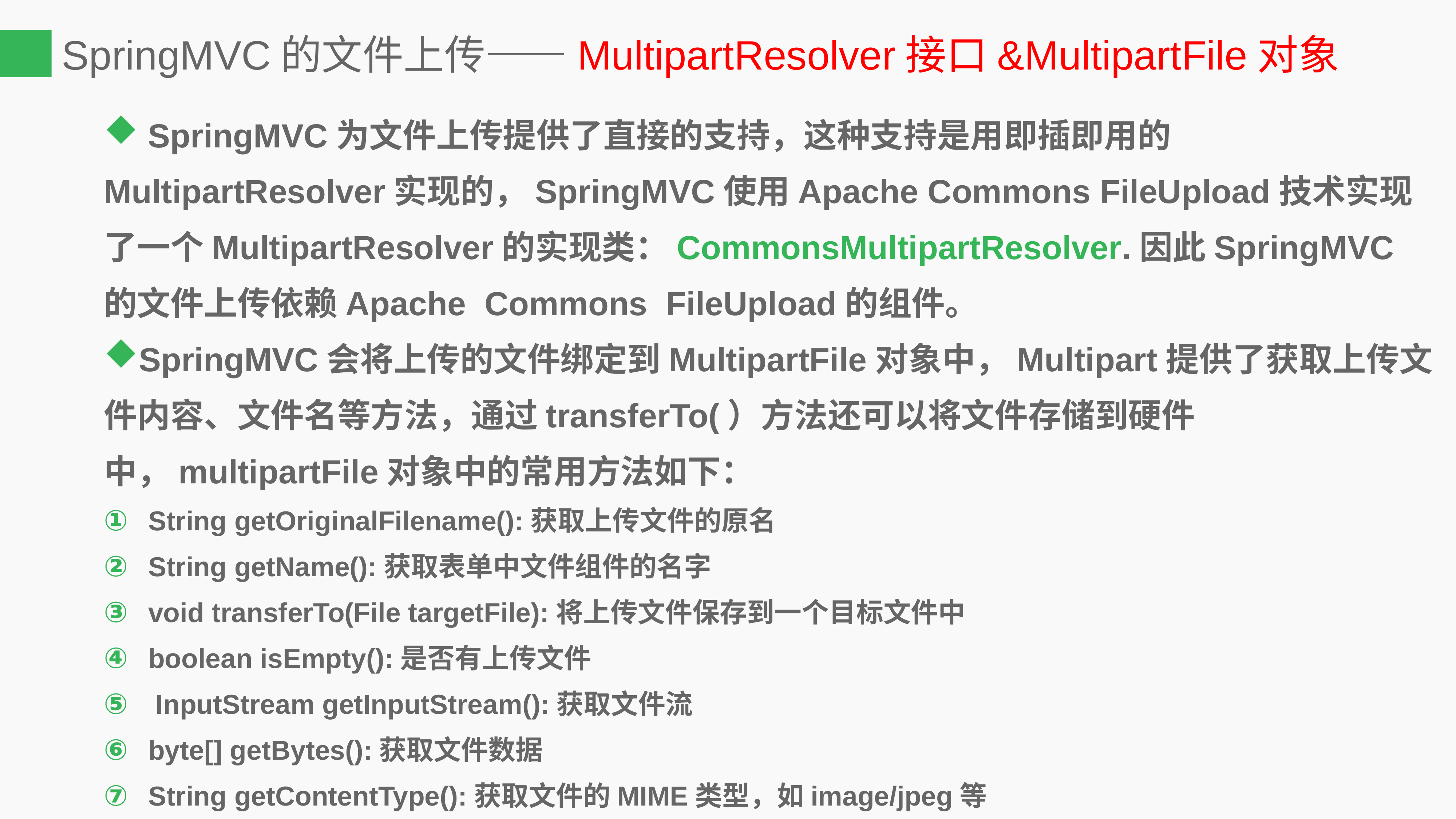

# SpringMVC的文件上传——MultipartResolver接口&MultipartFile对象
 SpringMVC为文件上传提供了直接的支持，这种支持是用即插即用的MultipartResolver实现的，SpringMVC使用Apache Commons FileUpload技术实现了一个MultipartResolver的实现类：CommonsMultipartResolver.因此SpringMVC的文件上传依赖Apache  Commons  FileUpload的组件。
SpringMVC会将上传的文件绑定到MultipartFile对象中，Multipart提供了获取上传文件内容、文件名等方法，通过transferTo(）方法还可以将文件存储到硬件中，multipartFile对象中的常用方法如下：
String getOriginalFilename():获取上传文件的原名
String getName():获取表单中文件组件的名字
void transferTo(File targetFile):将上传文件保存到一个目标文件中
boolean isEmpty():是否有上传文件
 InputStream getInputStream():获取文件流
byte[] getBytes():获取文件数据
String getContentType():获取文件的MIME类型，如image/jpeg等